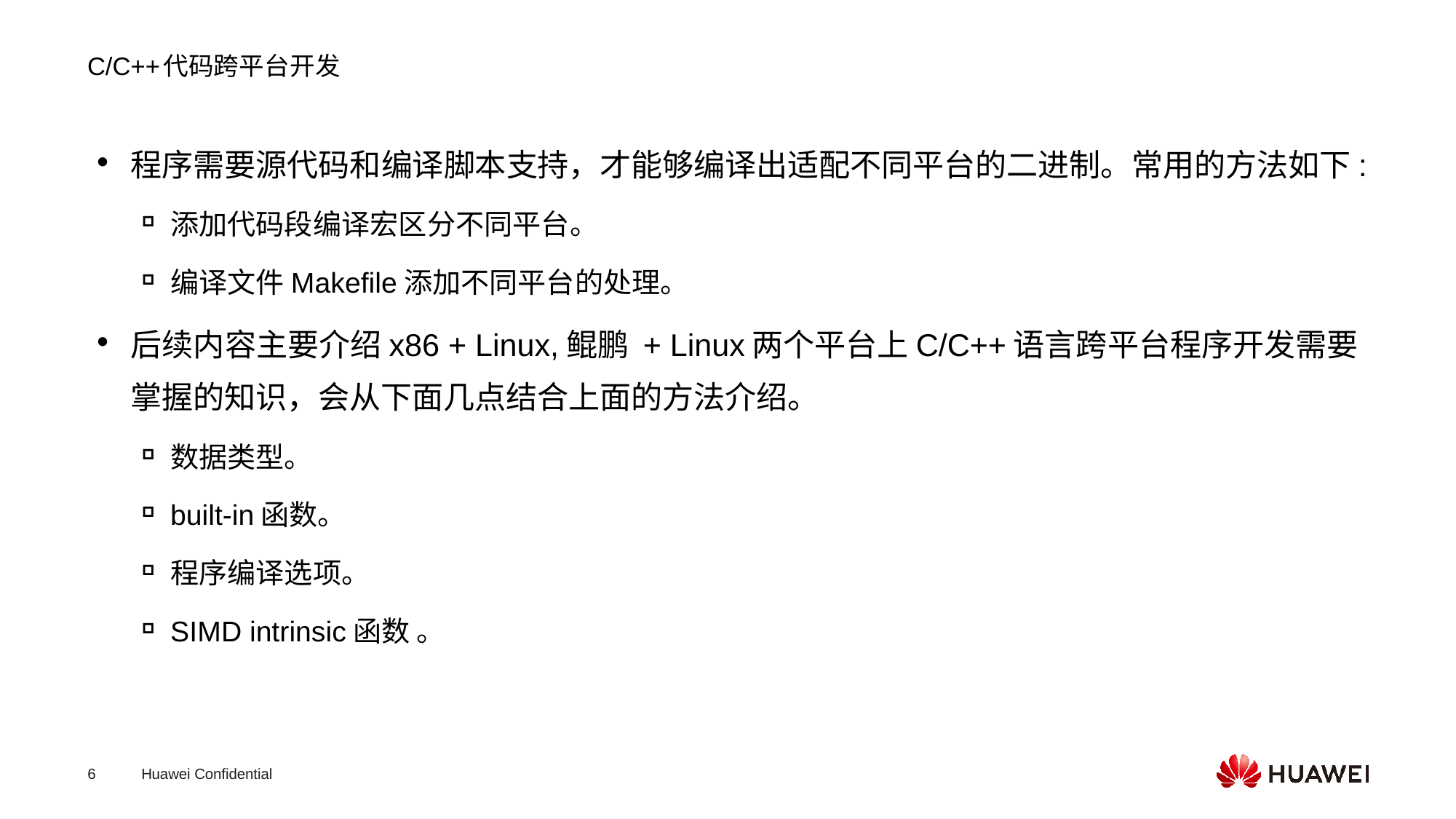

# C/C++代码跨平台开发
程序需要源代码和编译脚本支持，才能够编译出适配不同平台的二进制。常用的方法如下:
添加代码段编译宏区分不同平台。
编译文件Makefile添加不同平台的处理。
后续内容主要介绍x86 + Linux,鲲鹏 + Linux两个平台上C/C++语言跨平台程序开发需要掌握的知识，会从下面几点结合上面的方法介绍。
数据类型。
built-in函数。
程序编译选项。
SIMD intrinsic函数 。